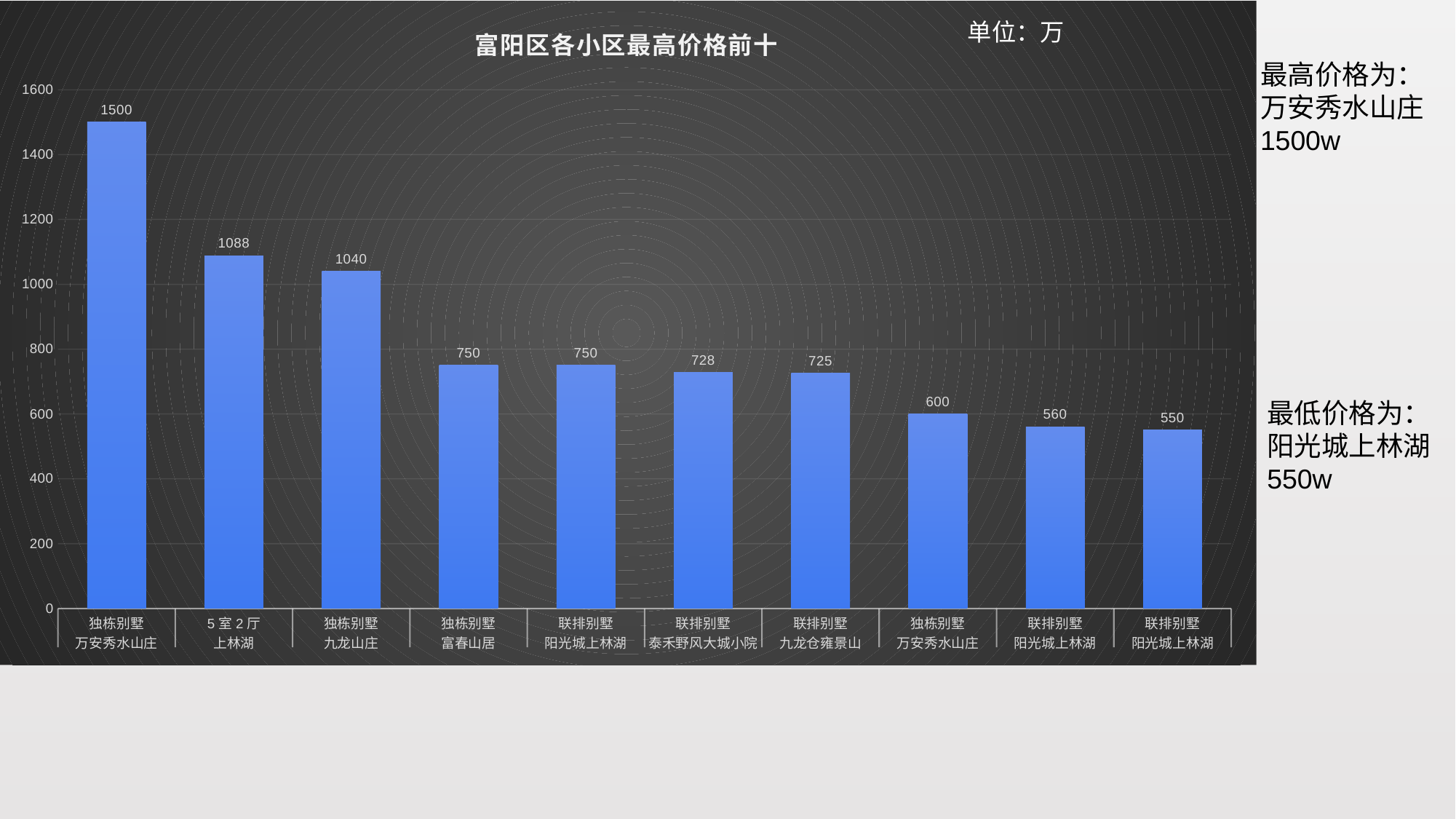

### Chart: 富阳区各小区最高价格前十

| Category |  |
|---|---|
| 独栋别墅 | 1500.0 |
| 5室2厅 | 1088.0 |
| 独栋别墅 | 1040.0 |
| 独栋别墅 | 750.0 |
| 联排别墅 | 750.0 |
| 联排别墅 | 728.0 |
| 联排别墅 | 725.0 |
| 独栋别墅 | 600.0 |
| 联排别墅 | 560.0 |
| 联排别墅 | 550.0 |
单位：万
最高价格为：
万安秀水山庄
1500w
最低价格为：
阳光城上林湖
550w